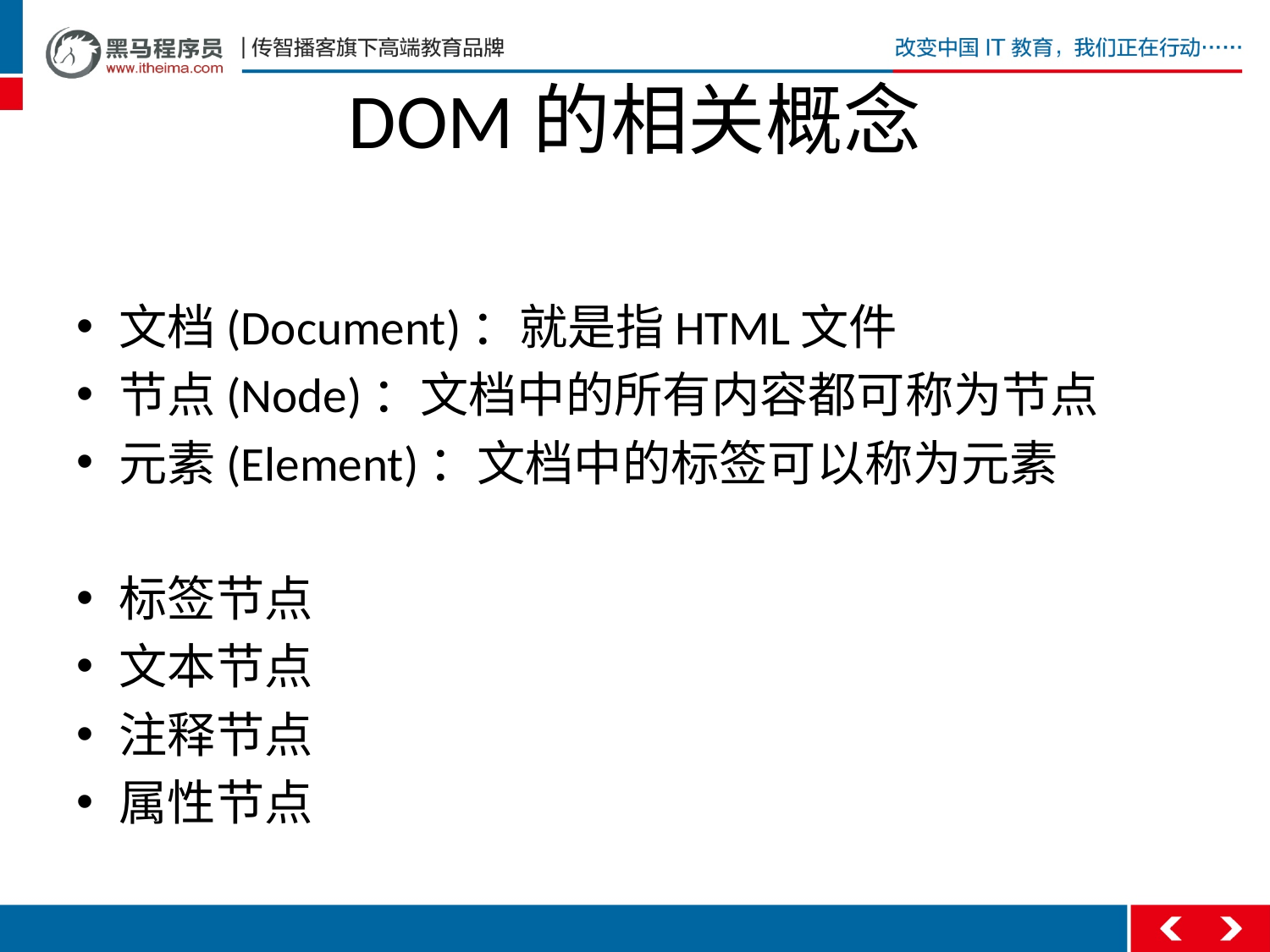

# DOM的相关概念

文档(Document)：就是指HTML文件
节点(Node)：文档中的所有内容都可称为节点
元素(Element)：文档中的标签可以称为元素

标签节点
文本节点
注释节点
属性节点